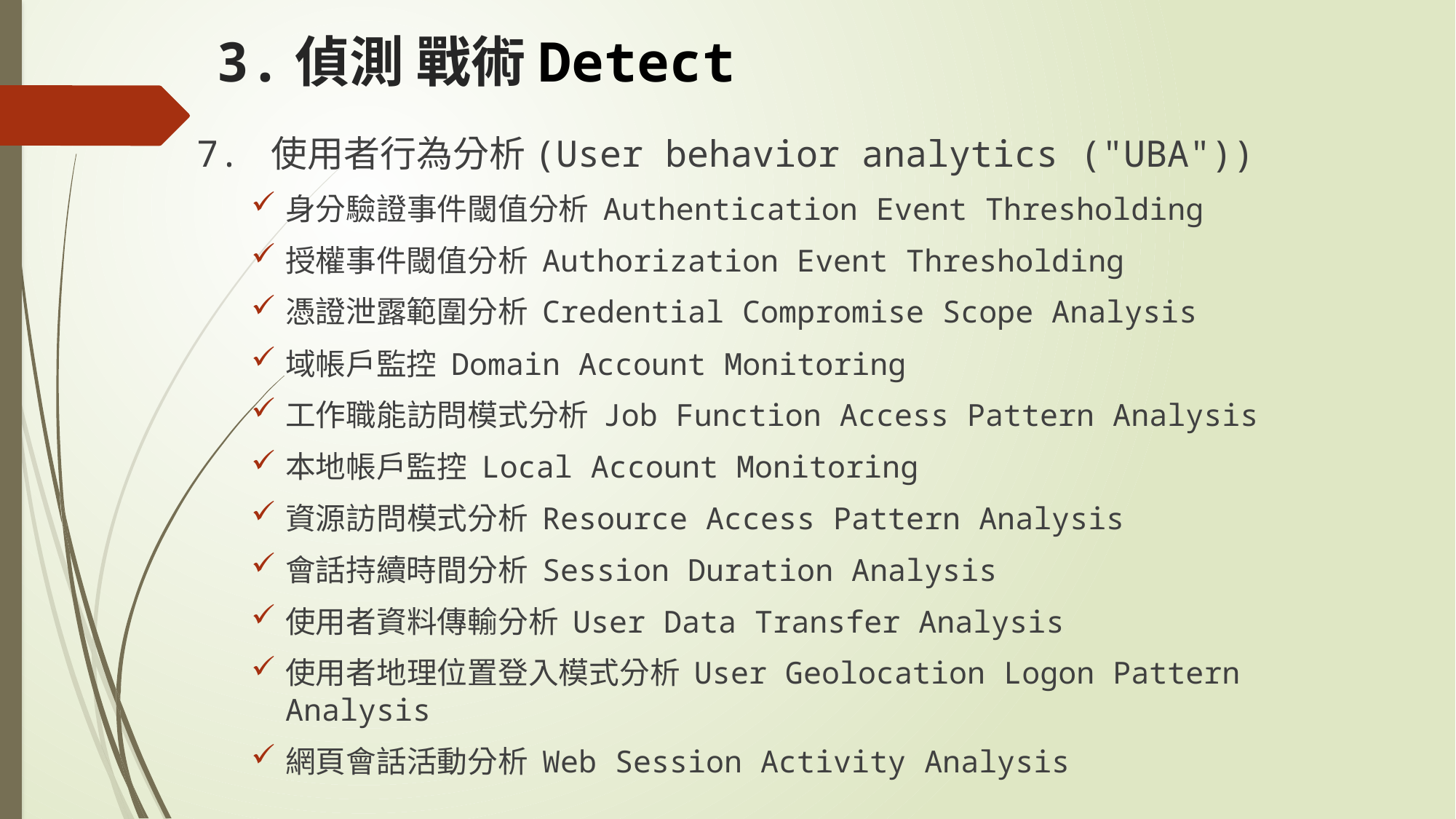

# 3.偵測 戰術Detect
7. 使用者行為分析(User behavior analytics ("UBA"))
身分驗證事件閾值分析 Authentication Event Thresholding
授權事件閾值分析 Authorization Event Thresholding
憑證泄露範圍分析 Credential Compromise Scope Analysis
域帳戶監控 Domain Account Monitoring
工作職能訪問模式分析 Job Function Access Pattern Analysis
本地帳戶監控 Local Account Monitoring
資源訪問模式分析 Resource Access Pattern Analysis
會話持續時間分析 Session Duration Analysis
使用者資料傳輸分析 User Data Transfer Analysis
使用者地理位置登入模式分析 User Geolocation Logon Pattern Analysis
網頁會話活動分析 Web Session Activity Analysis